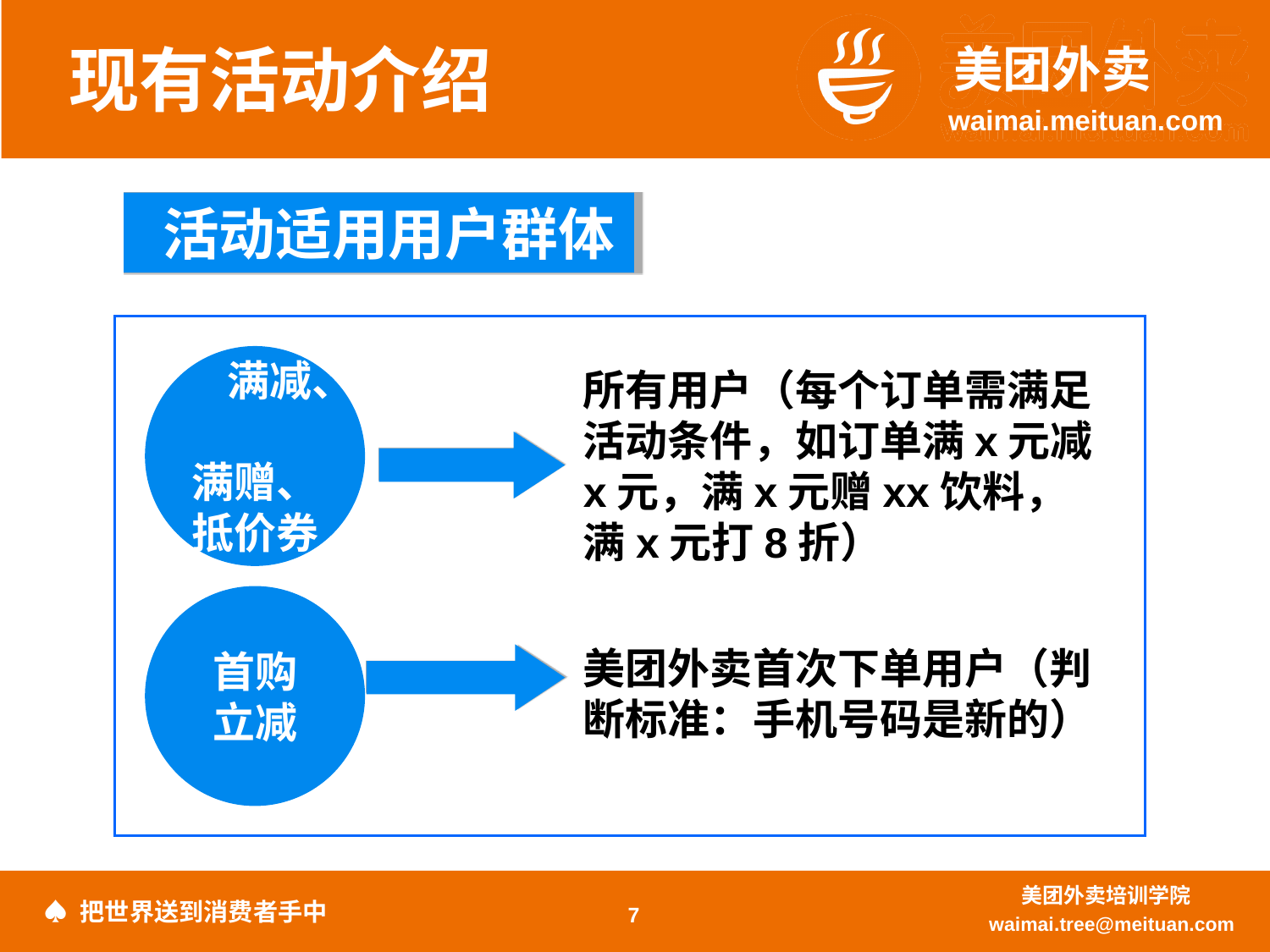

现有活动介绍

 活动适用用户群体
  满减、             满赠、抵价券
所有用户（每个订单需满足活动条件，如订单满x元减x元，满x元赠xx饮料，满x元打8折）

首购 立减
美团外卖首次下单用户（判断标准：手机号码是新的）